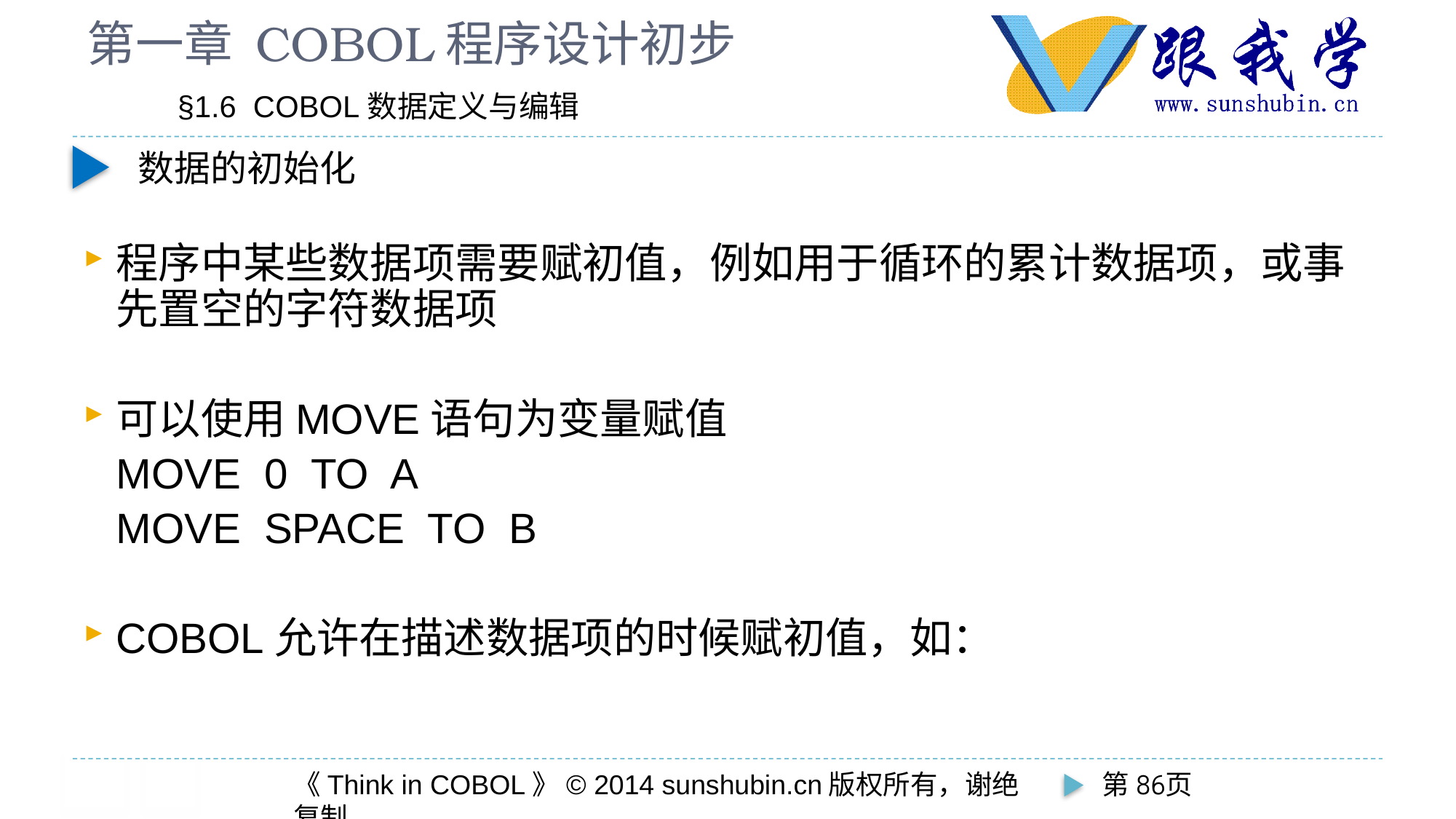

# 第一章 COBOL程序设计初步
 §1.6  COBOL数据定义与编辑
数据的初始化

程序中某些数据项需要赋初值，例如用于循环的累计数据项，或事先置空的字符数据项

可以使用MOVE语句为变量赋值
	MOVE  0  TO  A
	MOVE  SPACE  TO  B

COBOL允许在描述数据项的时候赋初值，如：